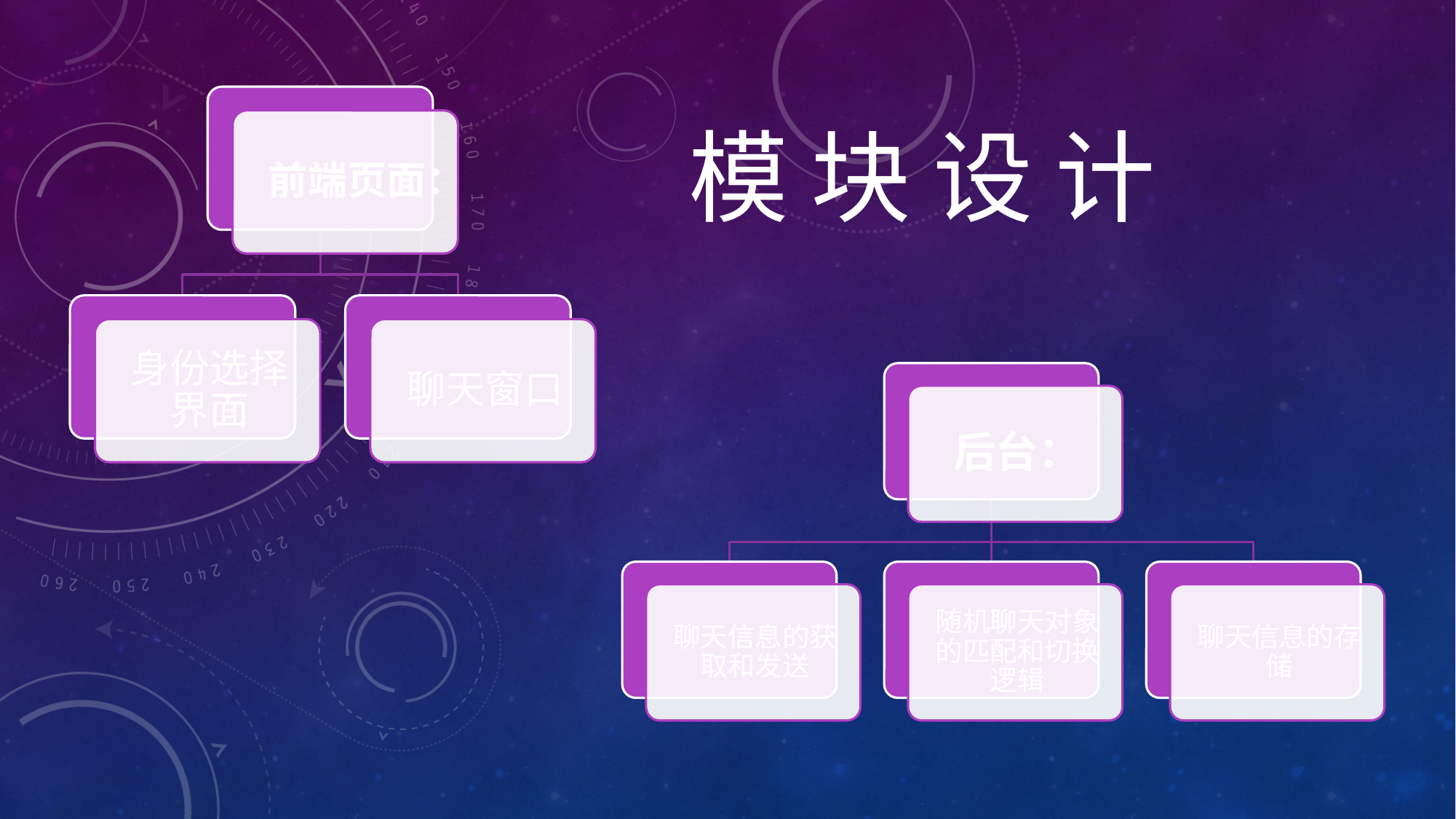

前端页面：
身份选择界面
聊天窗口
# 模 块 设 计
后台：
聊天信息的获取和发送
随机聊天对象的匹配和切换逻辑
聊天信息的存储